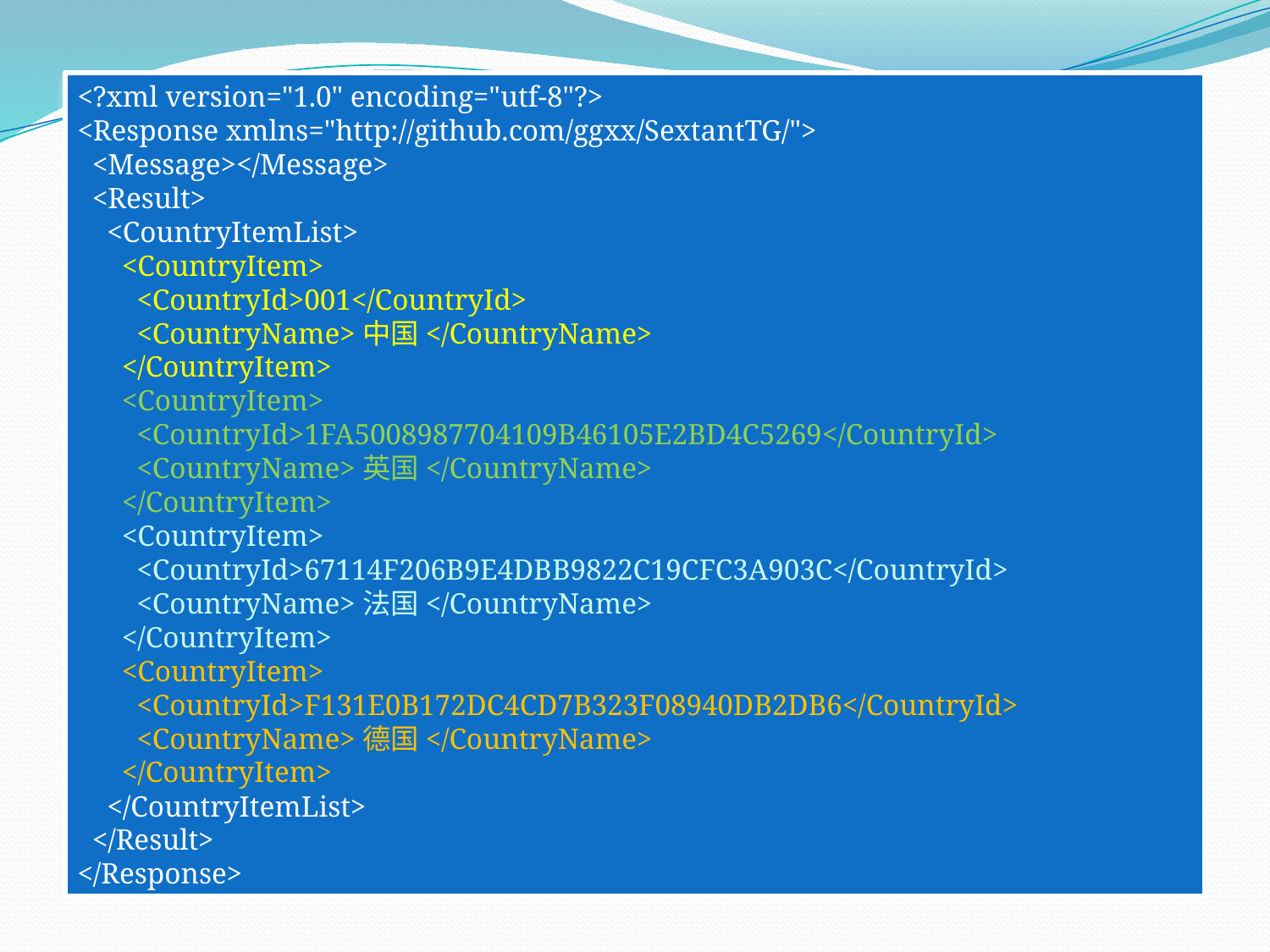

<?xml version="1.0" encoding="utf-8"?>
<Response xmlns="http://github.com/ggxx/SextantTG/">
  <Message></Message>
  <Result>
    <CountryItemList>
      <CountryItem>
        <CountryId>001</CountryId>
        <CountryName>中国</CountryName>
      </CountryItem>
      <CountryItem>
        <CountryId>1FA5008987704109B46105E2BD4C5269</CountryId>
        <CountryName>英国</CountryName>
      </CountryItem>
      <CountryItem>
        <CountryId>67114F206B9E4DBB9822C19CFC3A903C</CountryId>
        <CountryName>法国</CountryName>
      </CountryItem>
      <CountryItem>
        <CountryId>F131E0B172DC4CD7B323F08940DB2DB6</CountryId>
        <CountryName>德国</CountryName>
      </CountryItem>
    </CountryItemList>
  </Result>
</Response>
#